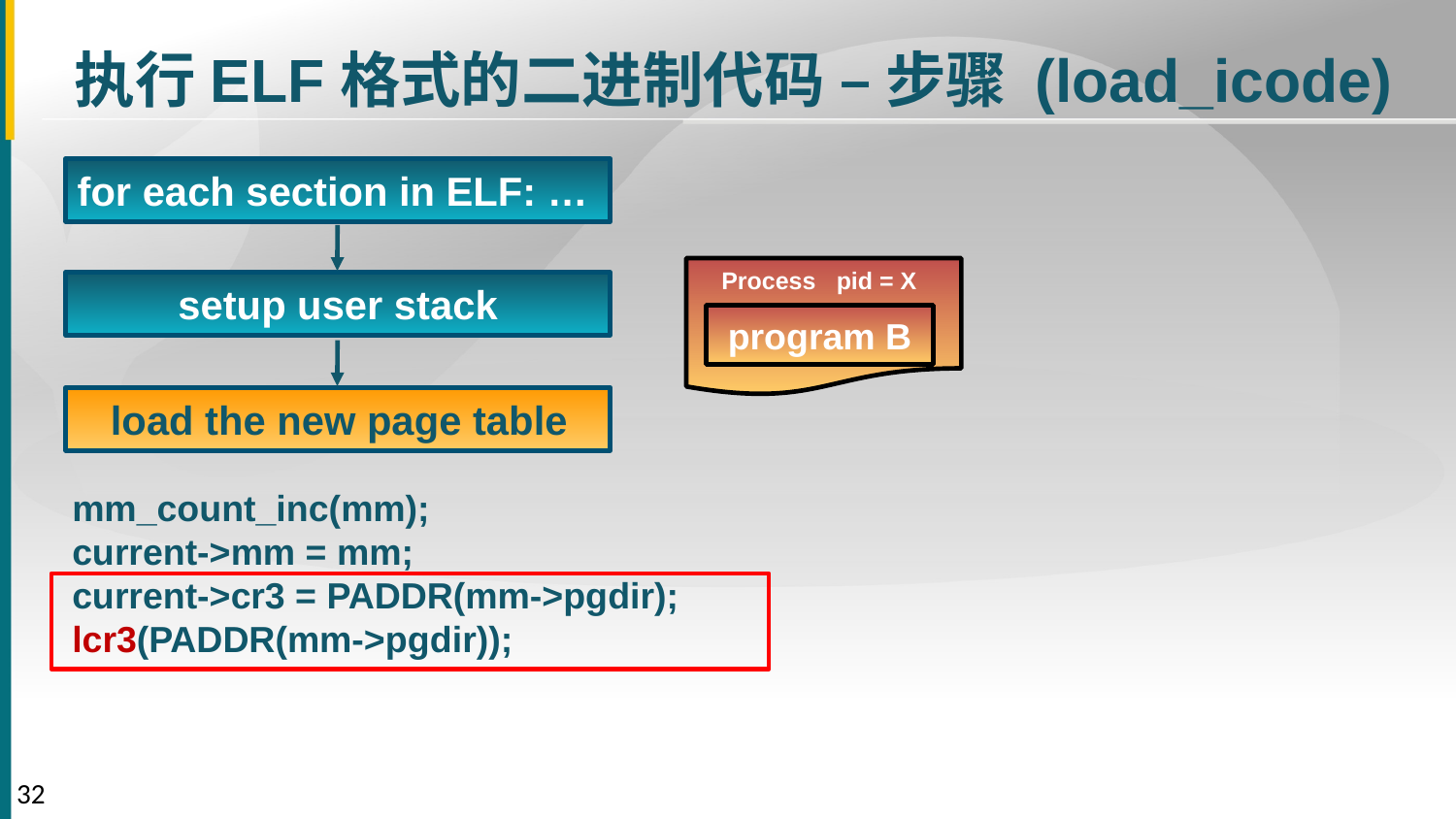

执行ELF格式的二进制代码 – 步骤 (load_icode)
for each section in ELF: …

Process   pid = X

setup user stack

program B
load the new page table

mm_count_inc(mm);
current->mm = mm;
current->cr3 = PADDR(mm->pgdir);
lcr3(PADDR(mm->pgdir));

32